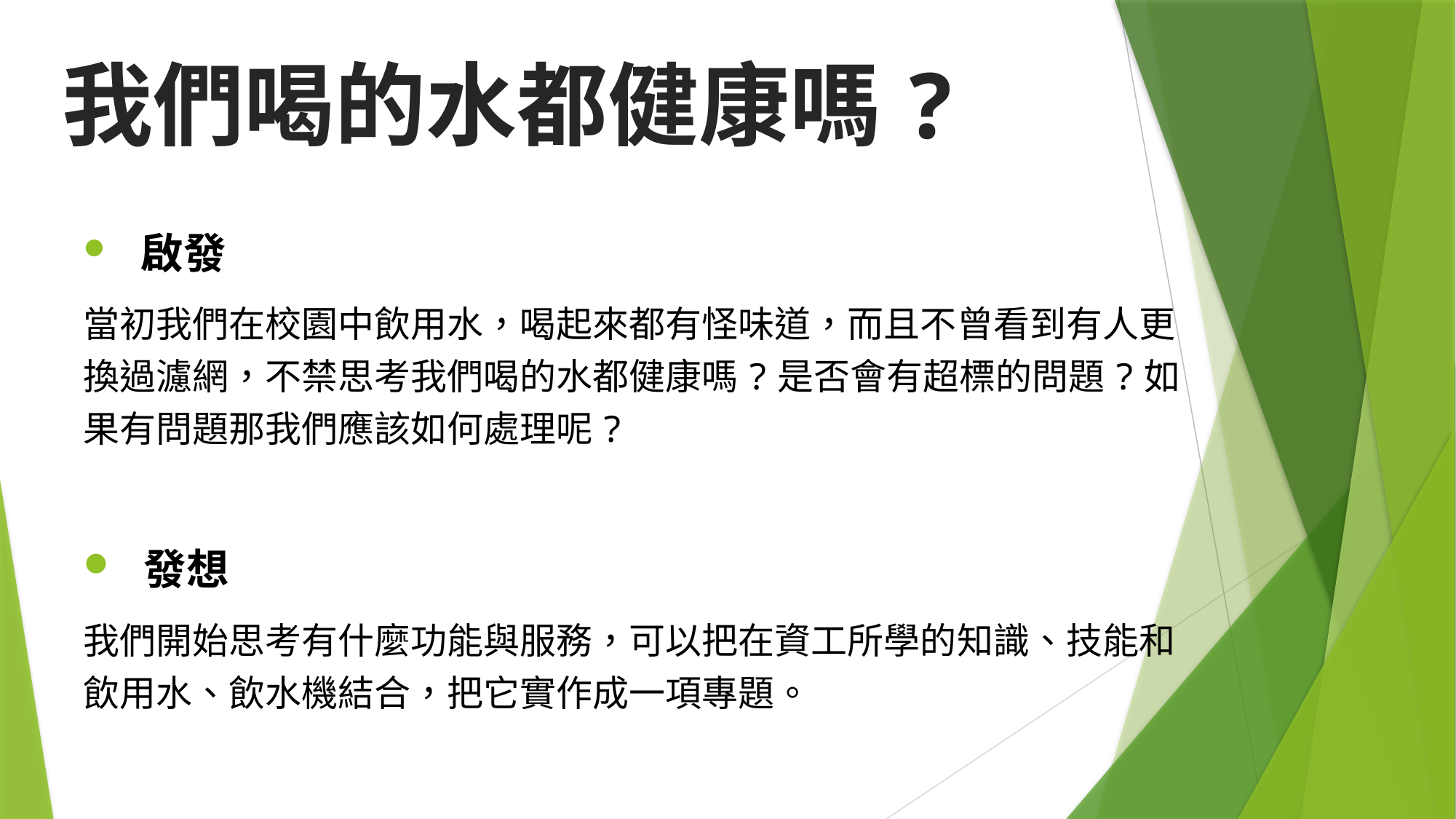

# 我們喝的水都健康嗎?
 啟發
當初我們在校園中飲用水，喝起來都有怪味道，而且不曾看到有人更換過濾網，不禁思考我們喝的水都健康嗎?是否會有超標的問題?如果有問題那我們應該如何處理呢?

 發想
我們開始思考有什麼功能與服務，可以把在資工所學的知識、技能和飲用水、飲水機結合，把它實作成一項專題。